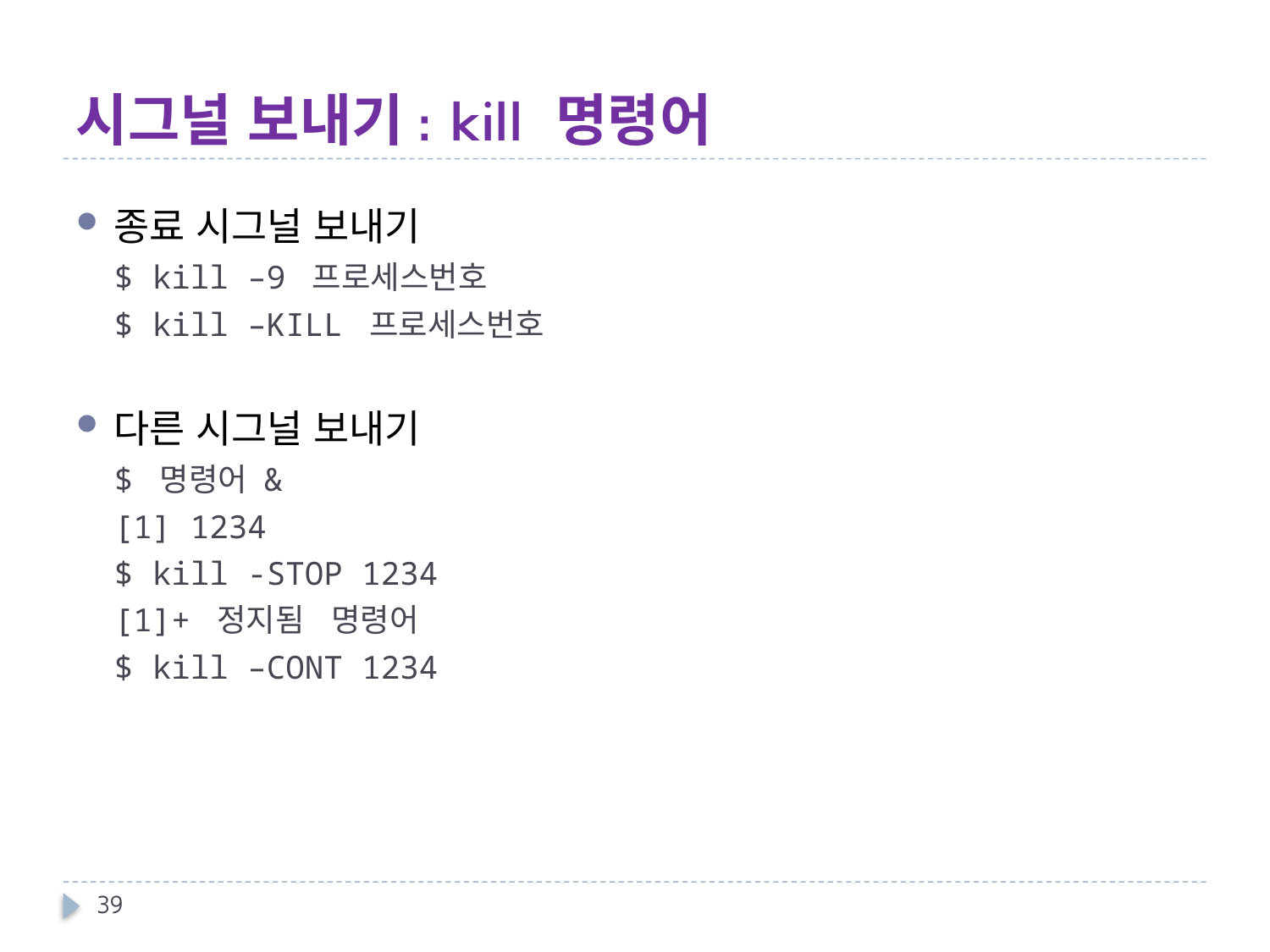

# 시그널 보내기: kill 명령어
종료 시그널 보내기
$ kill –9 프로세스번호
$ kill –KILL 프로세스번호

다른 시그널 보내기
$ 명령어 &
[1] 1234
$ kill -STOP 1234
[1]+ 정지됨   명령어
$ kill –CONT 1234

39